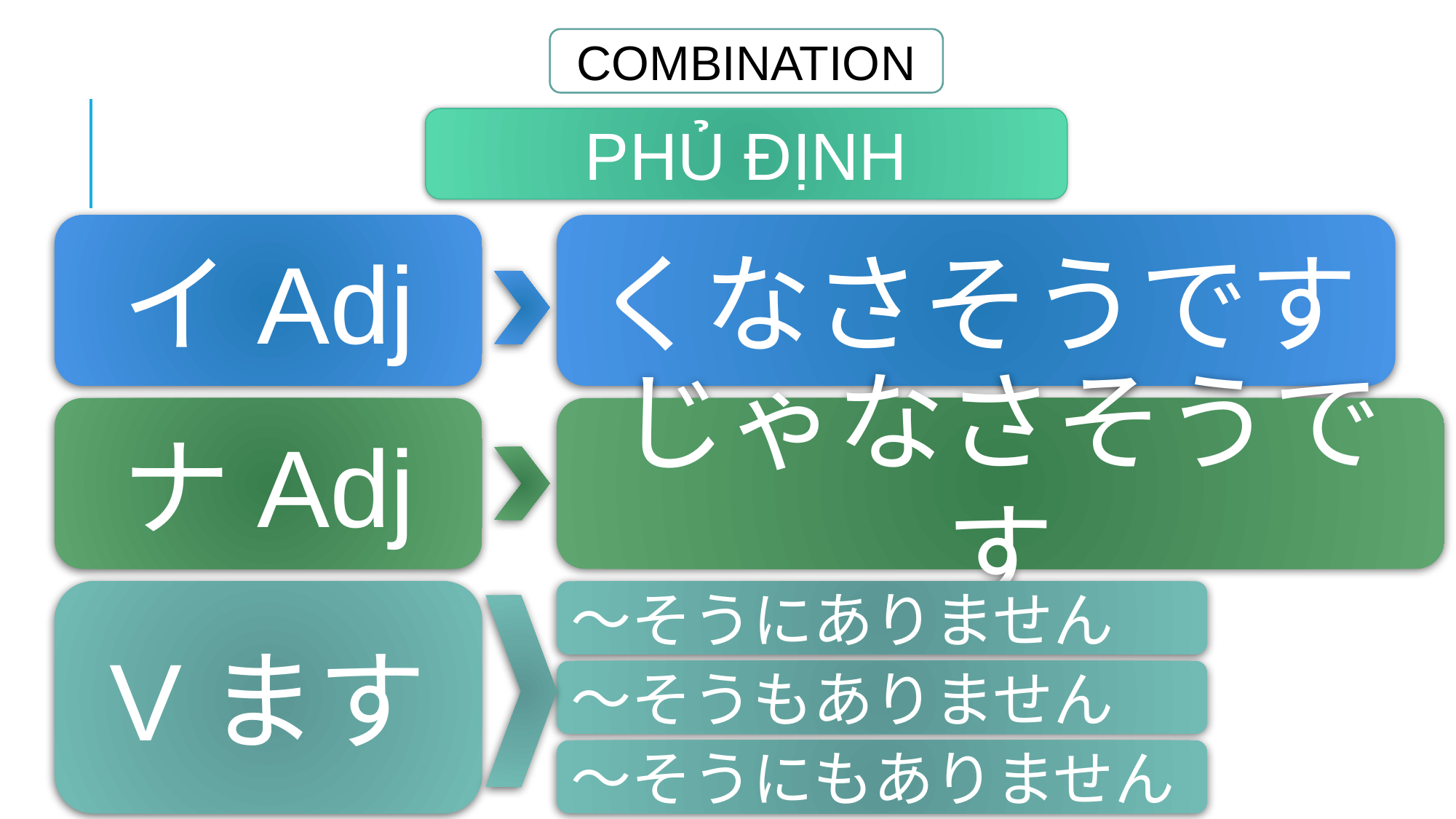

COMBINATION
PHỦ ĐỊNH
イAdj
くなさそうです

ナAdj
じゃなさそうです

Vます
～そうにありません

～そうもありません
～そうにもありません